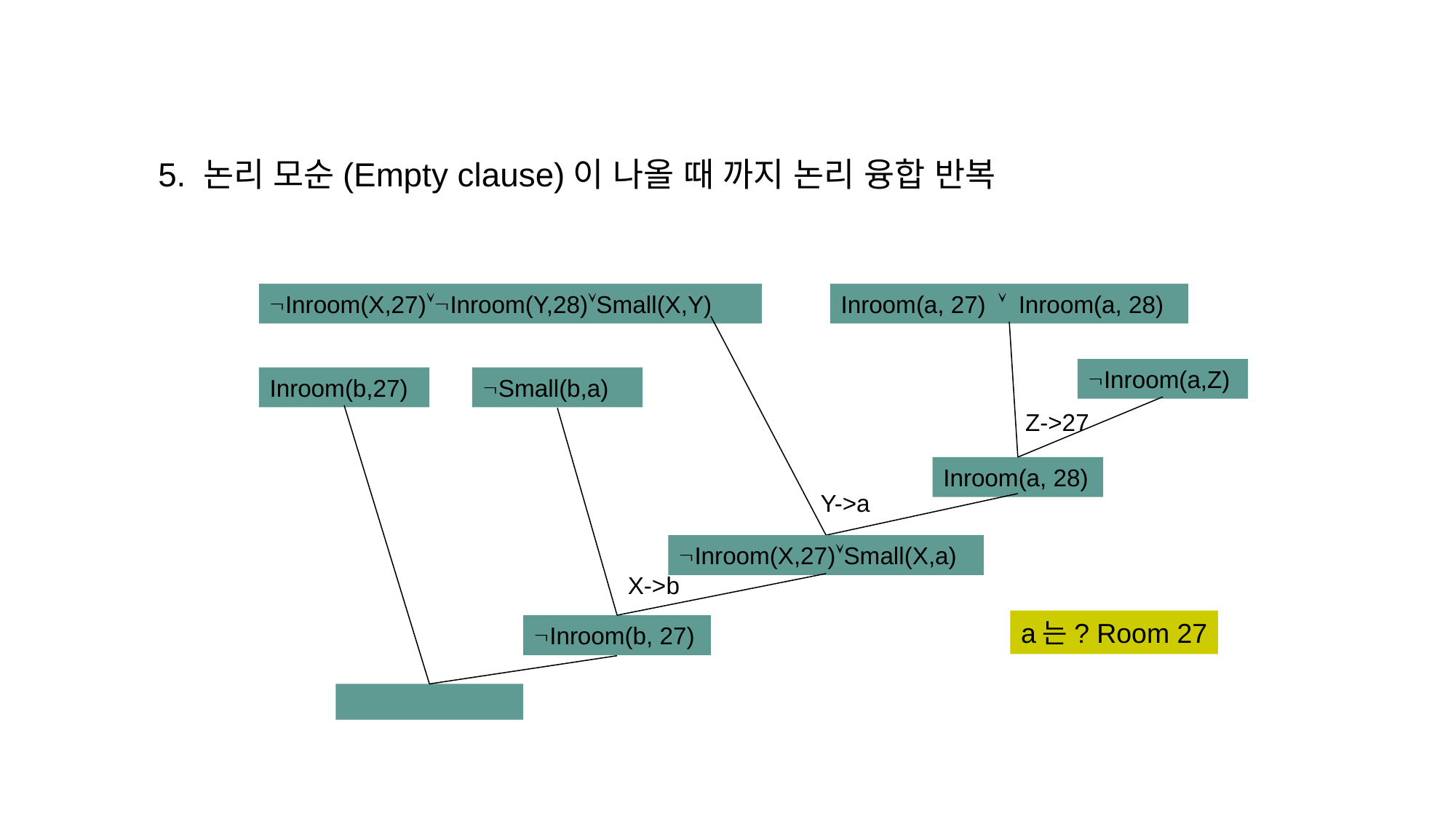

5. 논리 모순(Empty clause)이 나올 때 까지 논리 융합 반복

¬Inroom(X,27)∨¬Inroom(Y,28)∨Small(X,Y)
Inroom(a, 27) ∨ Inroom(a, 28)
Y->a
¬Inroom(X,27)∨Small(X,a)
Z->27
Inroom(a, 28)
¬Inroom(a,Z)
Inroom(b,27)
¬Small(b,a)

X->b
¬Inroom(b, 27)
a는? Room 27